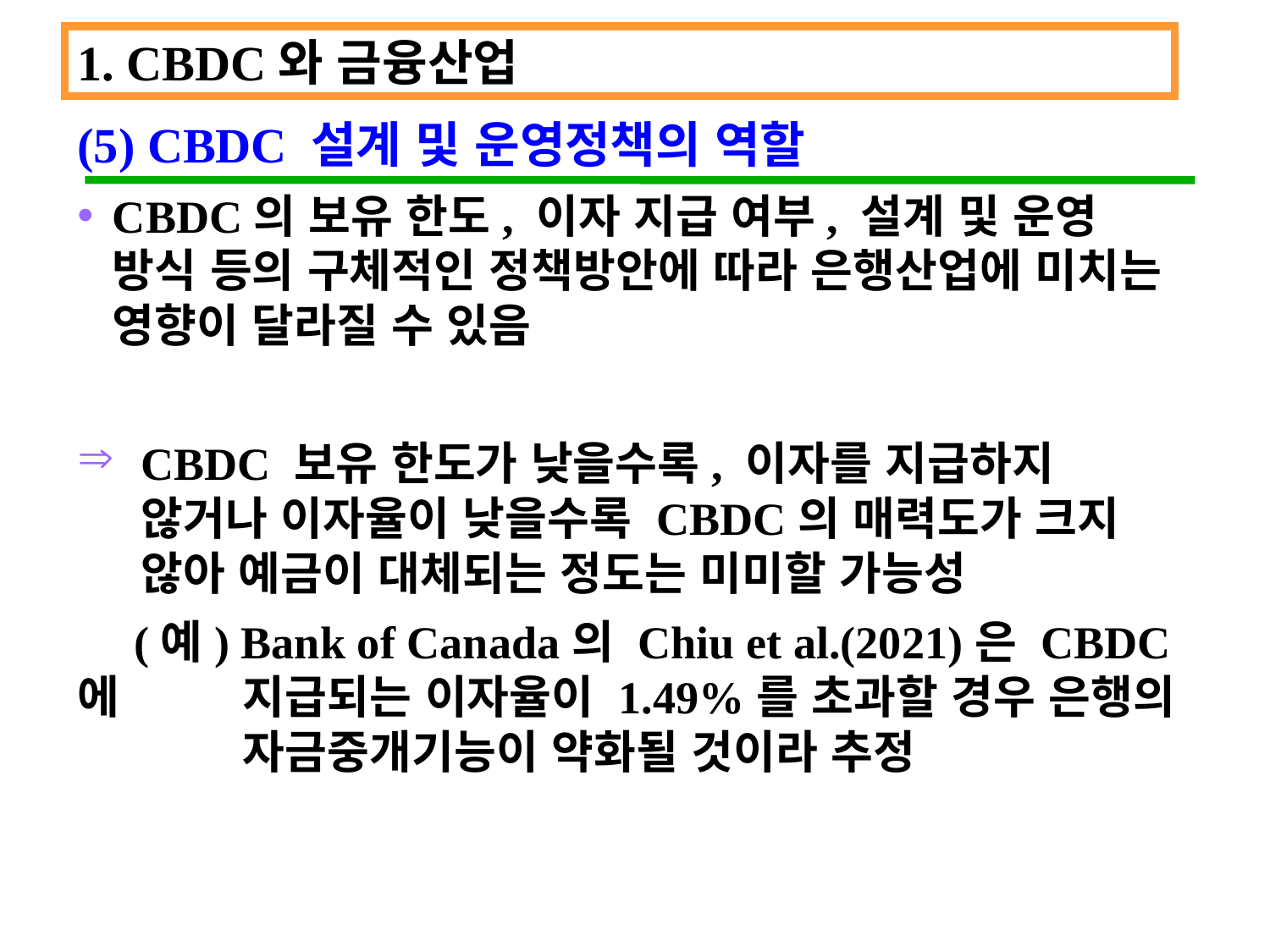

1. CBDC와 금융산업
(5) CBDC 설계 및 운영정책의 역할
CBDC의 보유 한도, 이자 지급 여부, 설계 및 운영 방식 등의 구체적인 정책방안에 따라 은행산업에 미치는 영향이 달라질 수 있음

CBDC 보유 한도가 낮을수록, 이자를 지급하지 않거나 이자율이 낮을수록 CBDC의 매력도가 크지 않아 예금이 대체되는 정도는 미미할 가능성
     (예) Bank of Canada의 Chiu et al.(2021)은 CBDC에 	   지급되는 이자율이 1.49%를 초과할 경우 은행의 	   자금중개기능이 약화될 것이라 추정